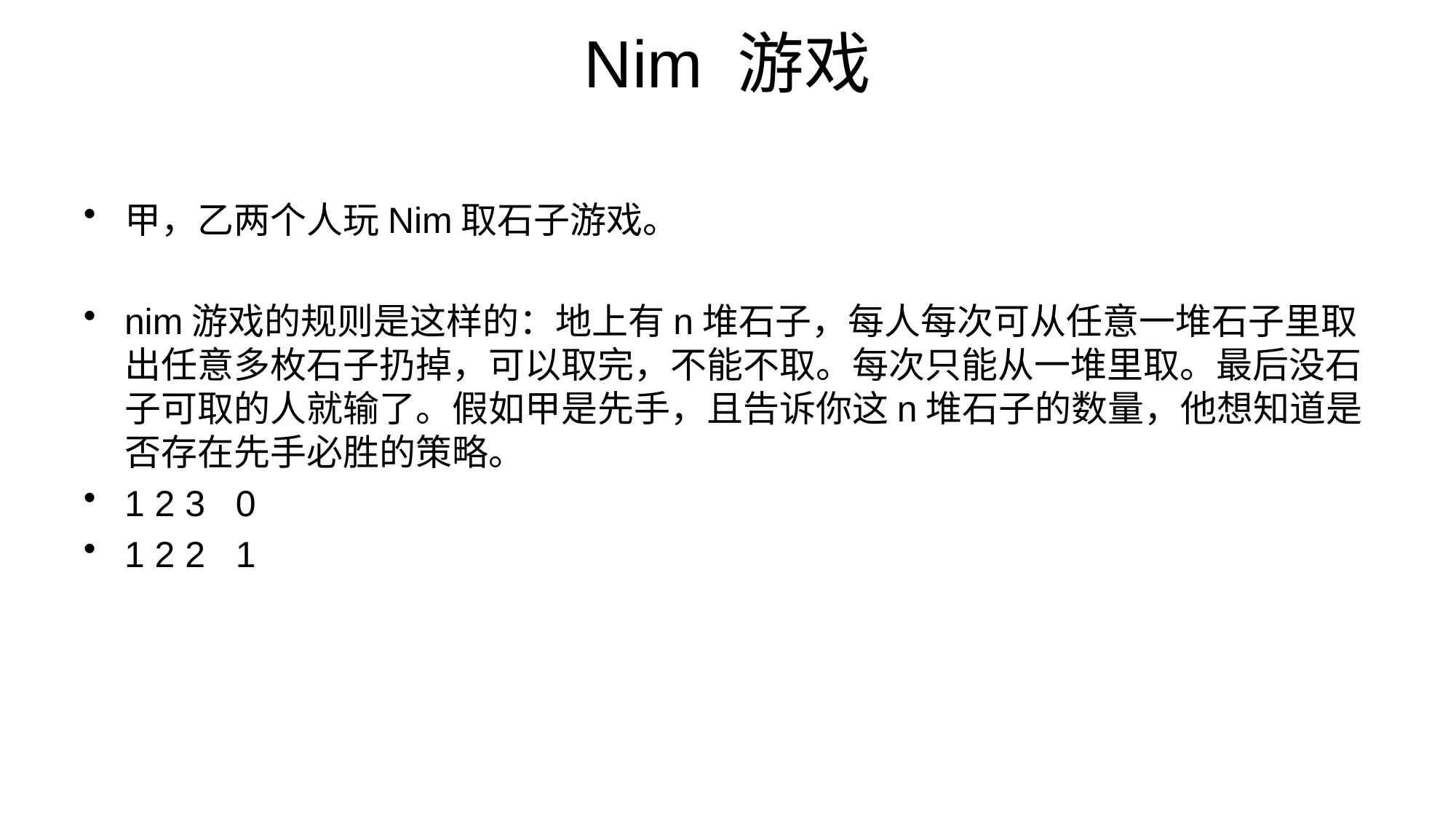

# Nim 游戏
甲，乙两个人玩Nim取石子游戏。

nim游戏的规则是这样的：地上有n堆石子，每人每次可从任意一堆石子里取出任意多枚石子扔掉，可以取完，不能不取。每次只能从一堆里取。最后没石子可取的人就输了。假如甲是先手，且告诉你这n堆石子的数量，他想知道是否存在先手必胜的策略。
1 2 3   0
1 2 2   1